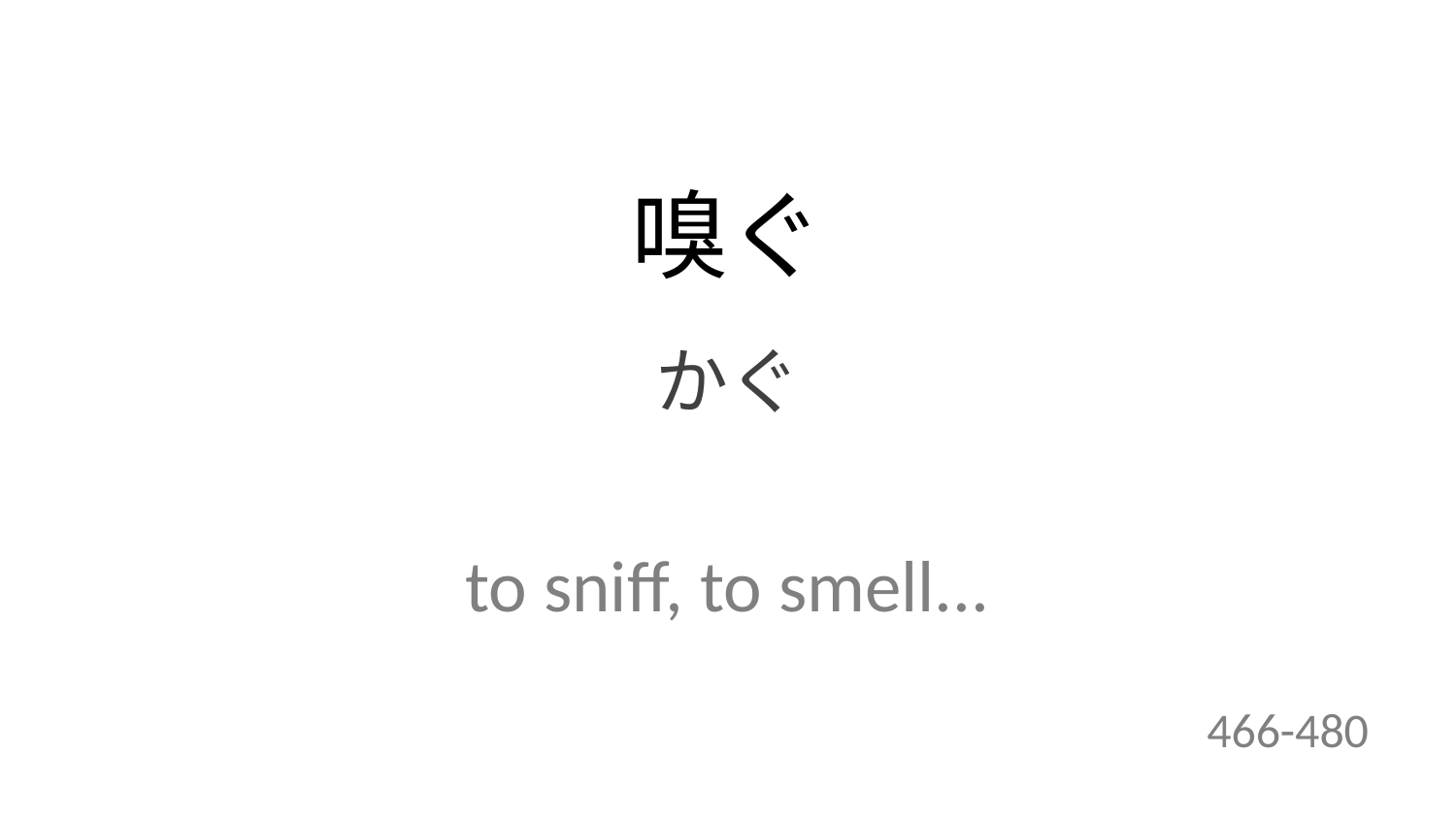

嗅ぐ

かぐ
to sniff, to smell...
466-480